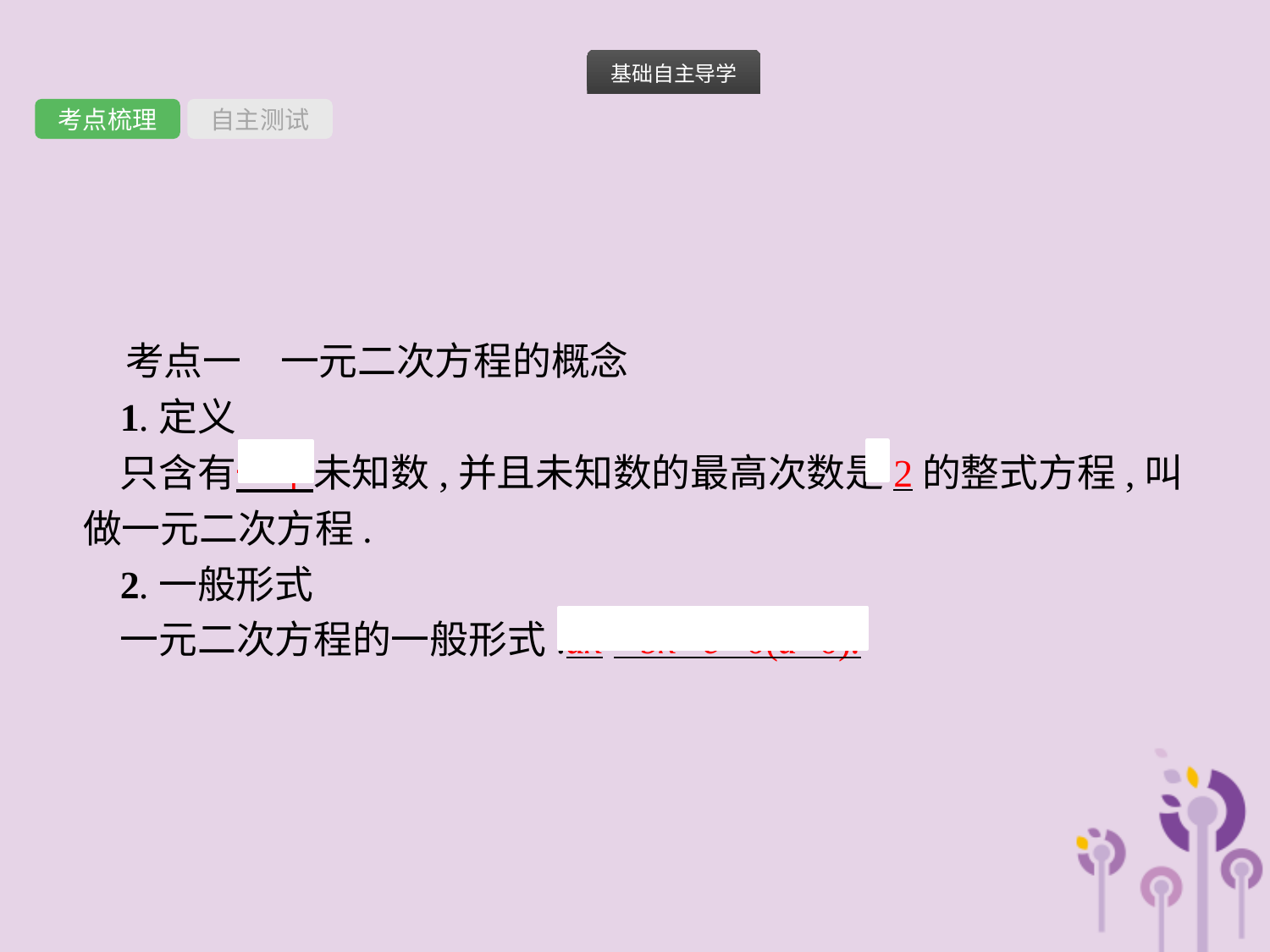

考点梳理
自主测试
考点一　一元二次方程的概念
1.定义
只含有一个未知数,并且未知数的最高次数是2的整式方程,叫做一元二次方程.
2.一般形式
一元二次方程的一般形式:ax2+bx+c=0(a≠0).